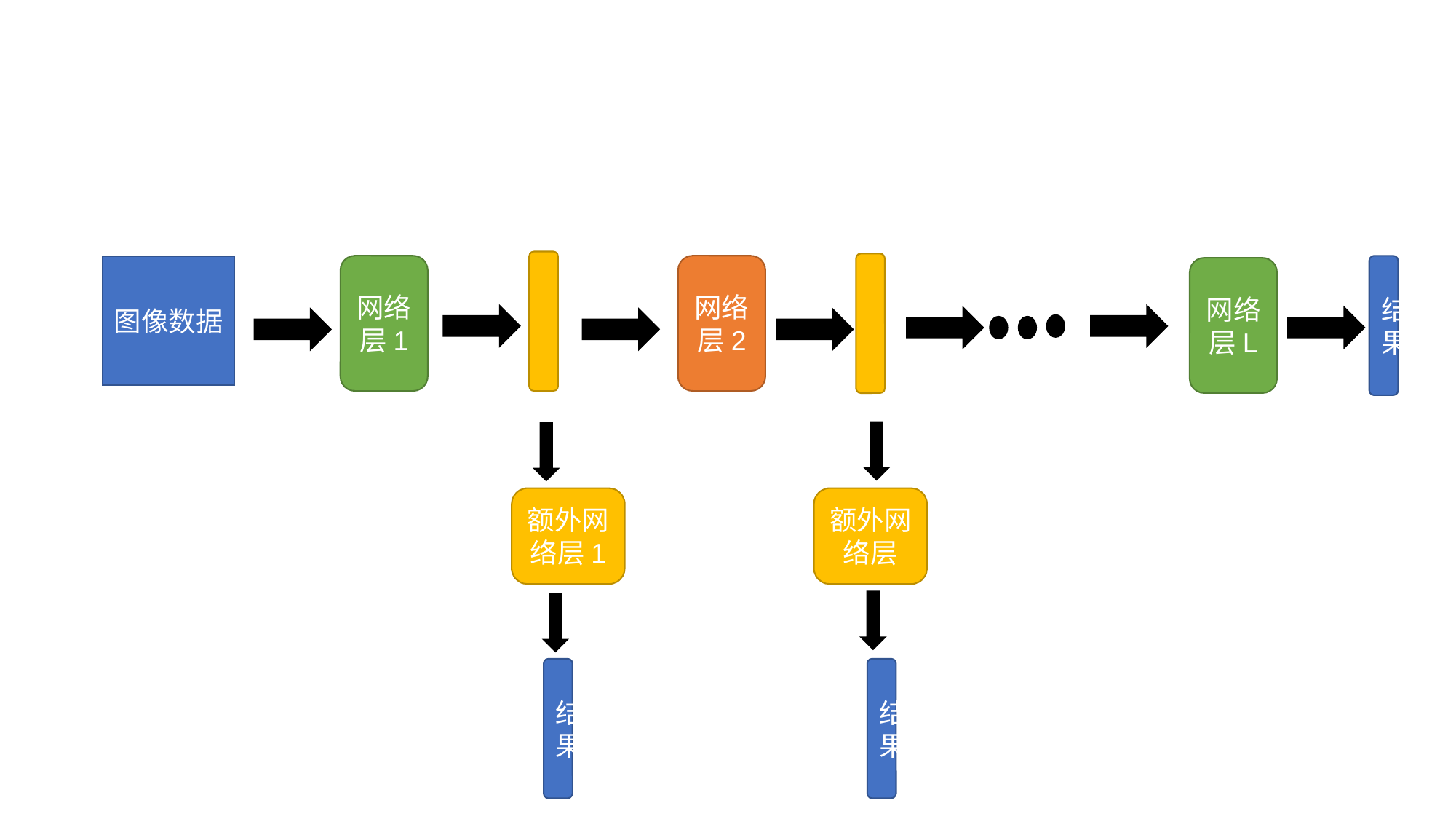

网络层1
网络层2
结果
图像数据
网络层L

额外网络层1
额外网络层

结果
结果